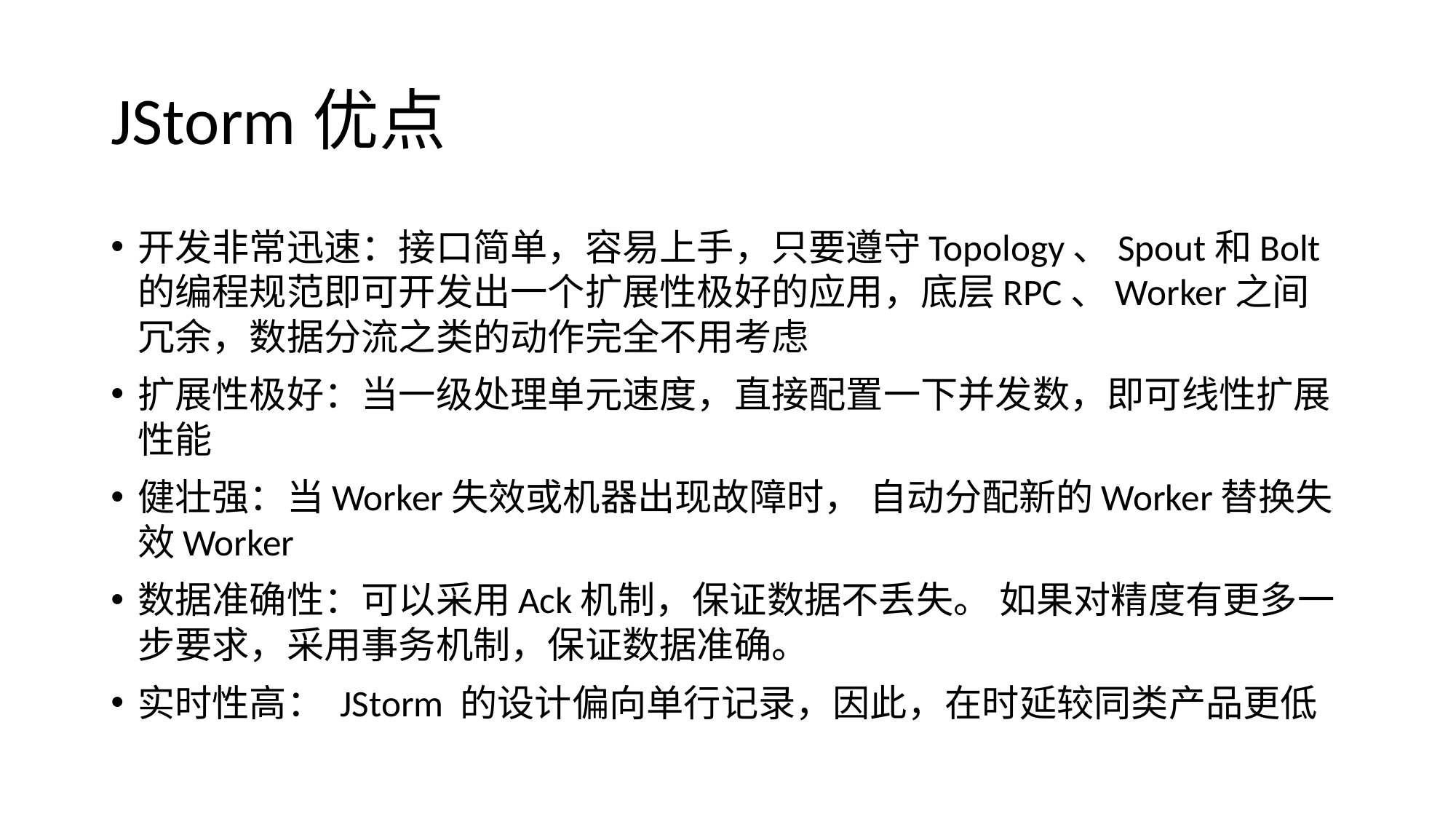

# JStorm优点
开发非常迅速：接口简单，容易上手，只要遵守Topology、Spout和Bolt的编程规范即可开发出一个扩展性极好的应用，底层RPC、Worker之间冗余，数据分流之类的动作完全不用考虑
扩展性极好：当一级处理单元速度，直接配置一下并发数，即可线性扩展性能
健壮强：当Worker失效或机器出现故障时， 自动分配新的Worker替换失效Worker
数据准确性：可以采用Ack机制，保证数据不丢失。 如果对精度有更多一步要求，采用事务机制，保证数据准确。
实时性高： JStorm 的设计偏向单行记录，因此，在时延较同类产品更低